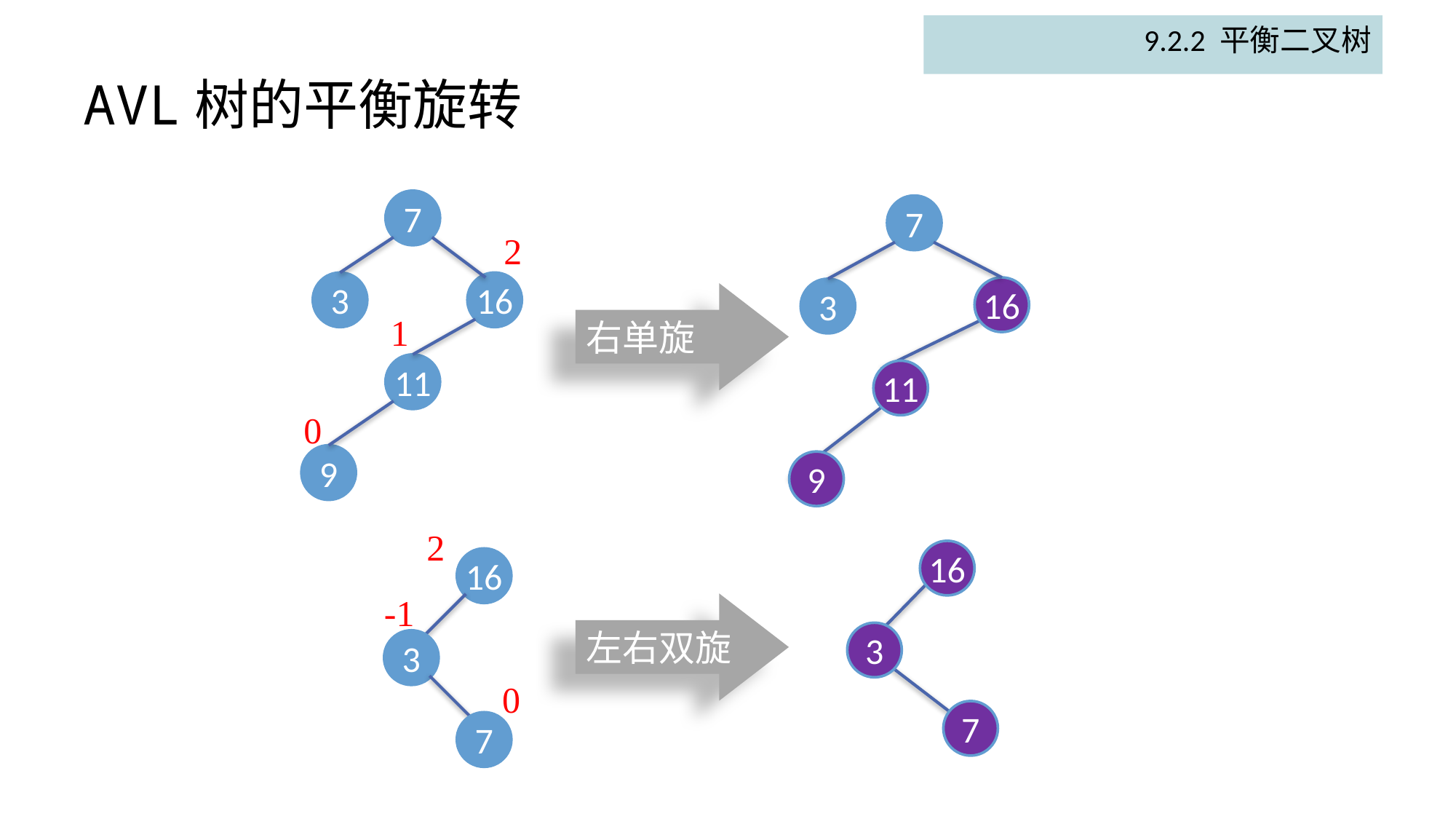

9.2.2 平衡二叉树
# AVL树的平衡旋转
7
7
2
3
16
16
3
右单旋
1
11
11
0
9
9
2
16
16

-1
左右双旋

3
3

0

7
7